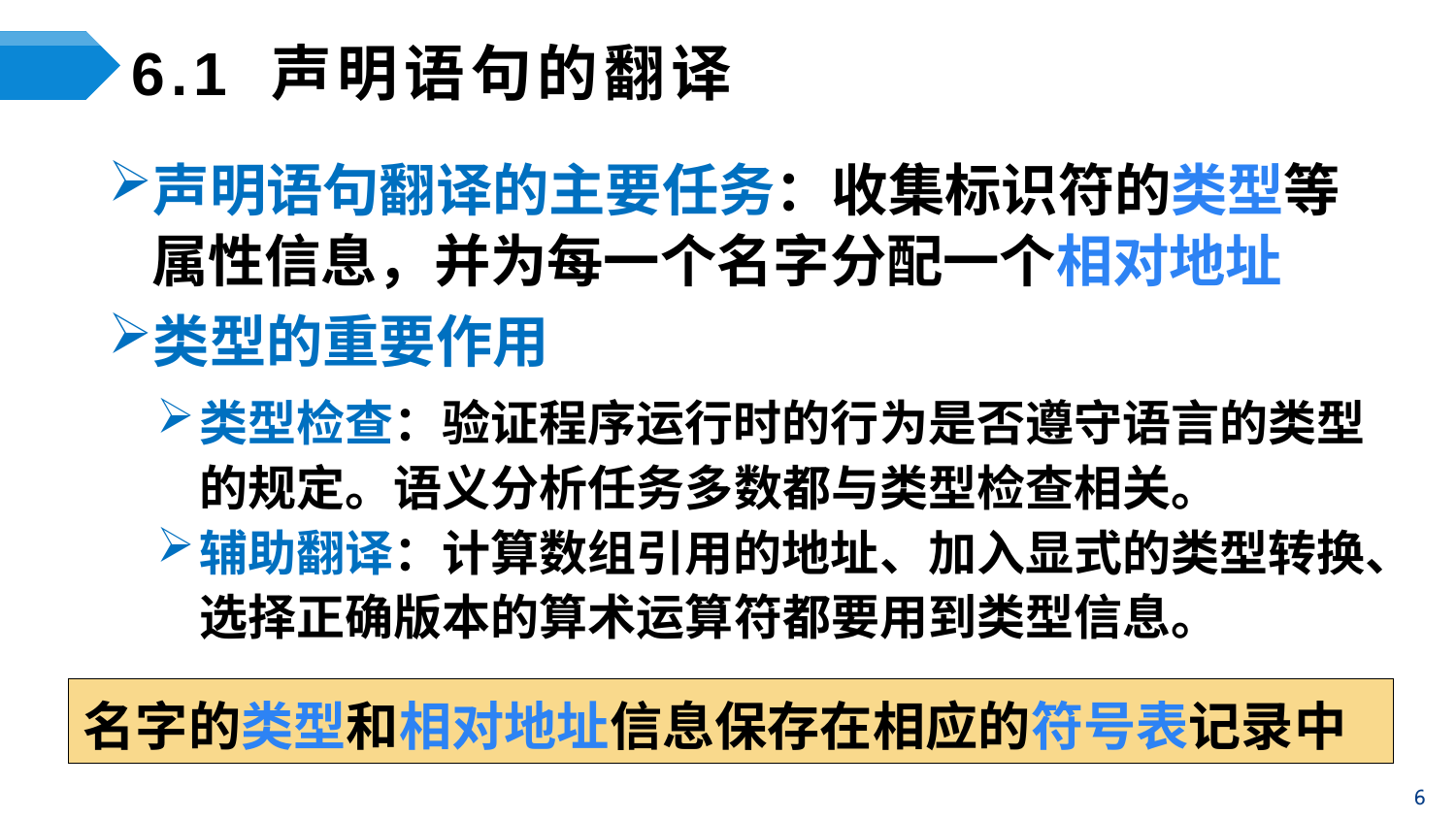

# 6.1 声明语句的翻译
声明语句翻译的主要任务：收集标识符的类型等属性信息，并为每一个名字分配一个相对地址
类型的重要作用
类型检查：验证程序运行时的行为是否遵守语言的类型的规定。语义分析任务多数都与类型检查相关。
辅助翻译：计算数组引用的地址、加入显式的类型转换、选择正确版本的算术运算符都要用到类型信息。

名字的类型和相对地址信息保存在相应的符号表记录中
6